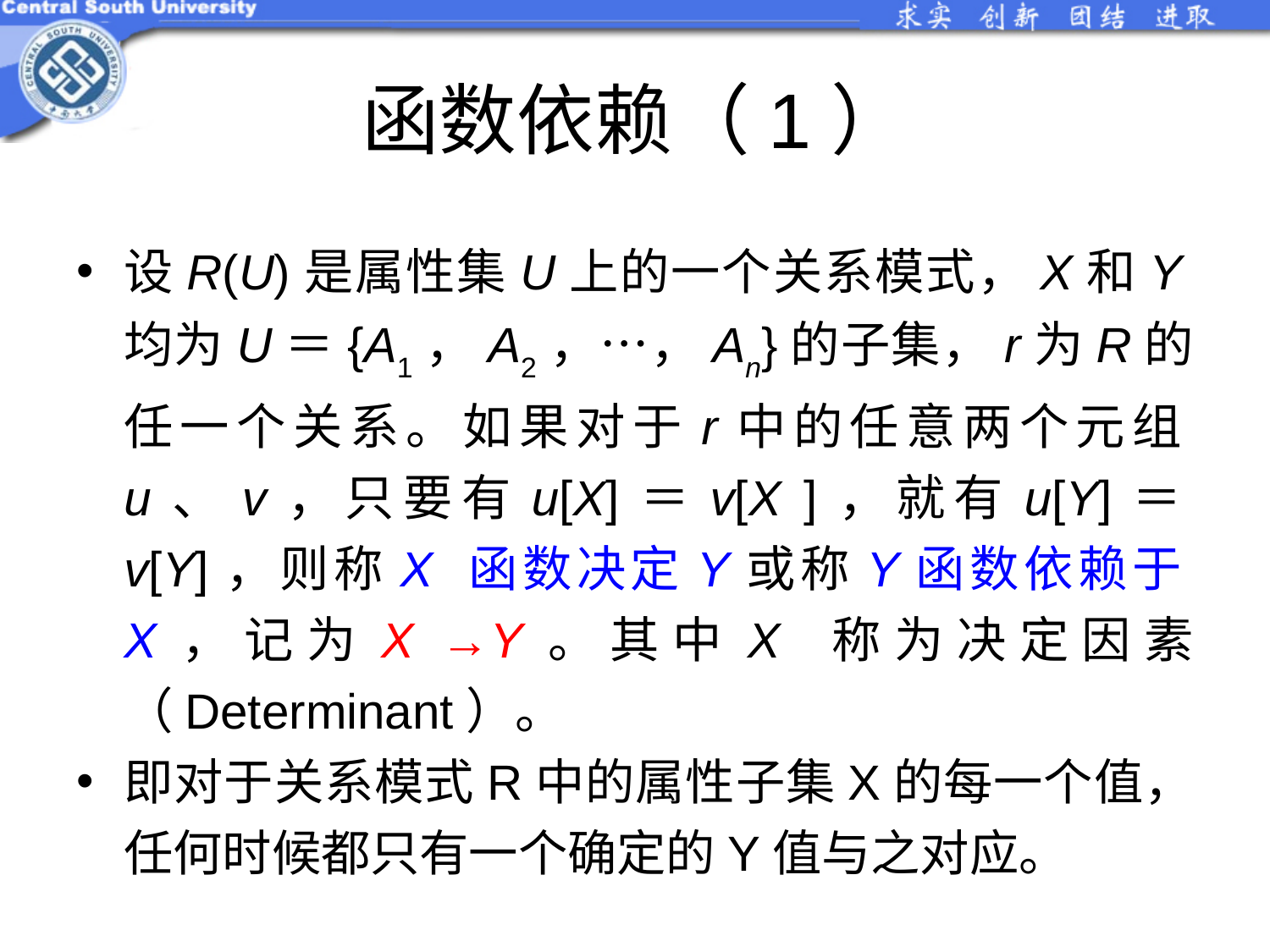

# 函数依赖（1）
设R(U)是属性集U上的一个关系模式，X和Y均为U＝{A1，A2，…，An}的子集，r为R的任一个关系。如果对于r中的任意两个元组u、v，只要有u[X]＝v[X ]，就有u[Y]＝v[Y]，则称X 函数决定Y或称Y函数依赖于X，记为X →Y。其中X 称为决定因素（Determinant）。
即对于关系模式R中的属性子集X的每一个值，任何时候都只有一个确定的Y值与之对应。